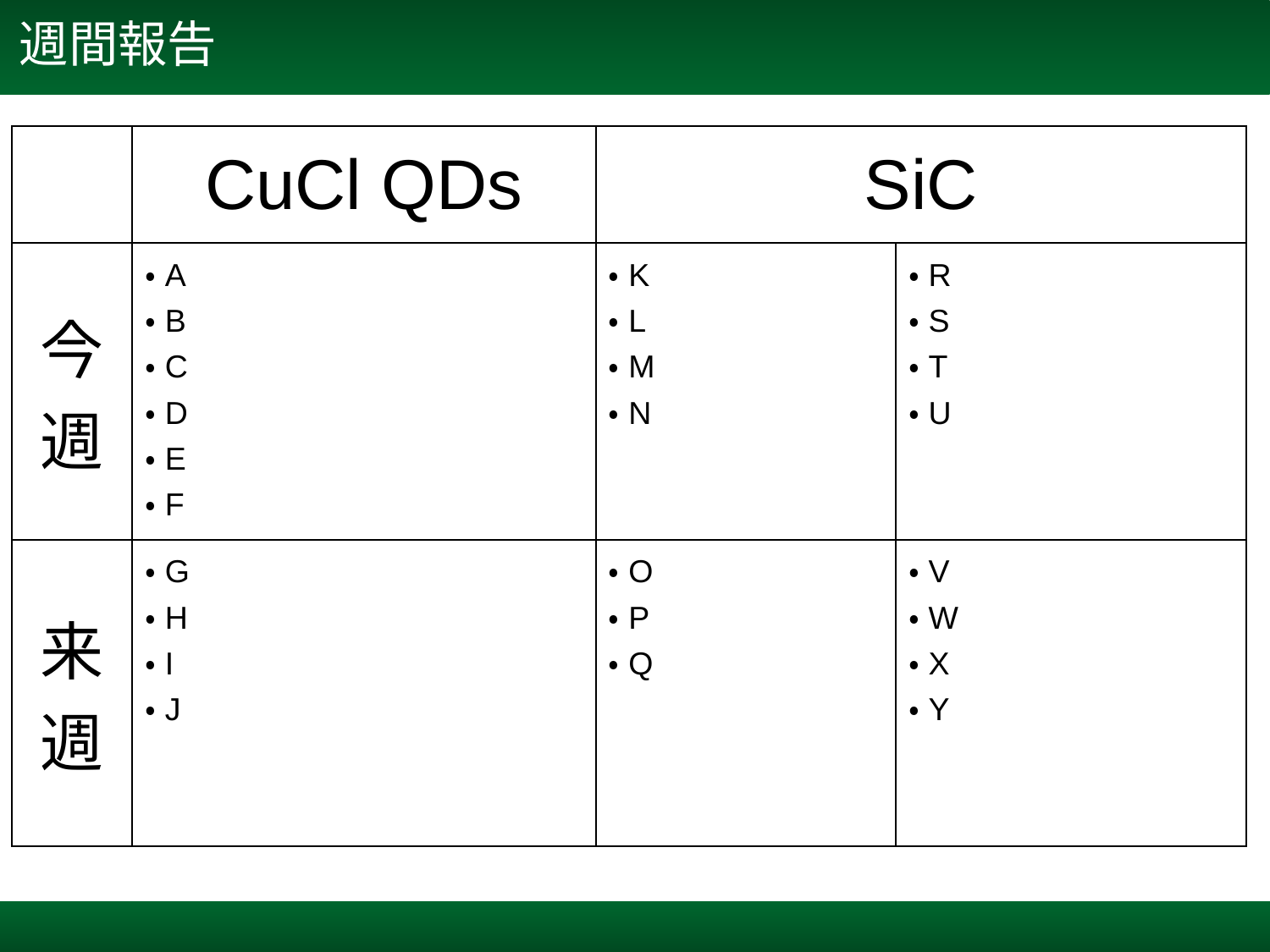

週間報告
|  | CuCl QDs | SiC |  |
| --- | --- | --- | --- |
| 今週 | ・A ・B ・C ・D ・E ・F | ・K ・L ・M ・N | ・R ・S ・T ・U |
| 来週 | ・G ・H ・I ・J | ・O ・P ・Q | ・V ・W ・X ・Y |